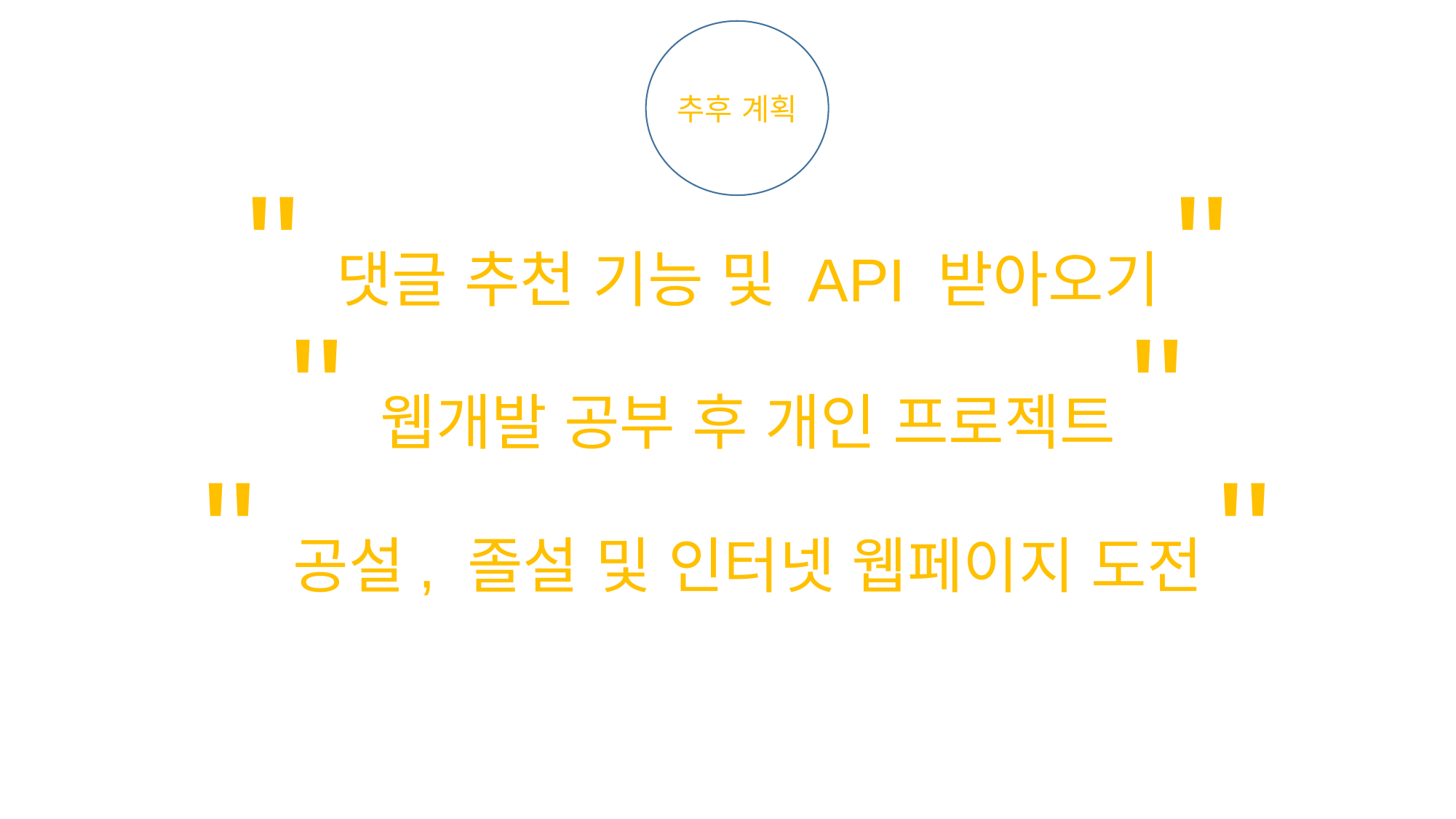

추후 계획
"댓글 추천 기능 및 API 받아오기"
"웹개발 공부 후 개인 프로젝트"
"공설, 졸설 및 인터넷 웹페이지 도전"